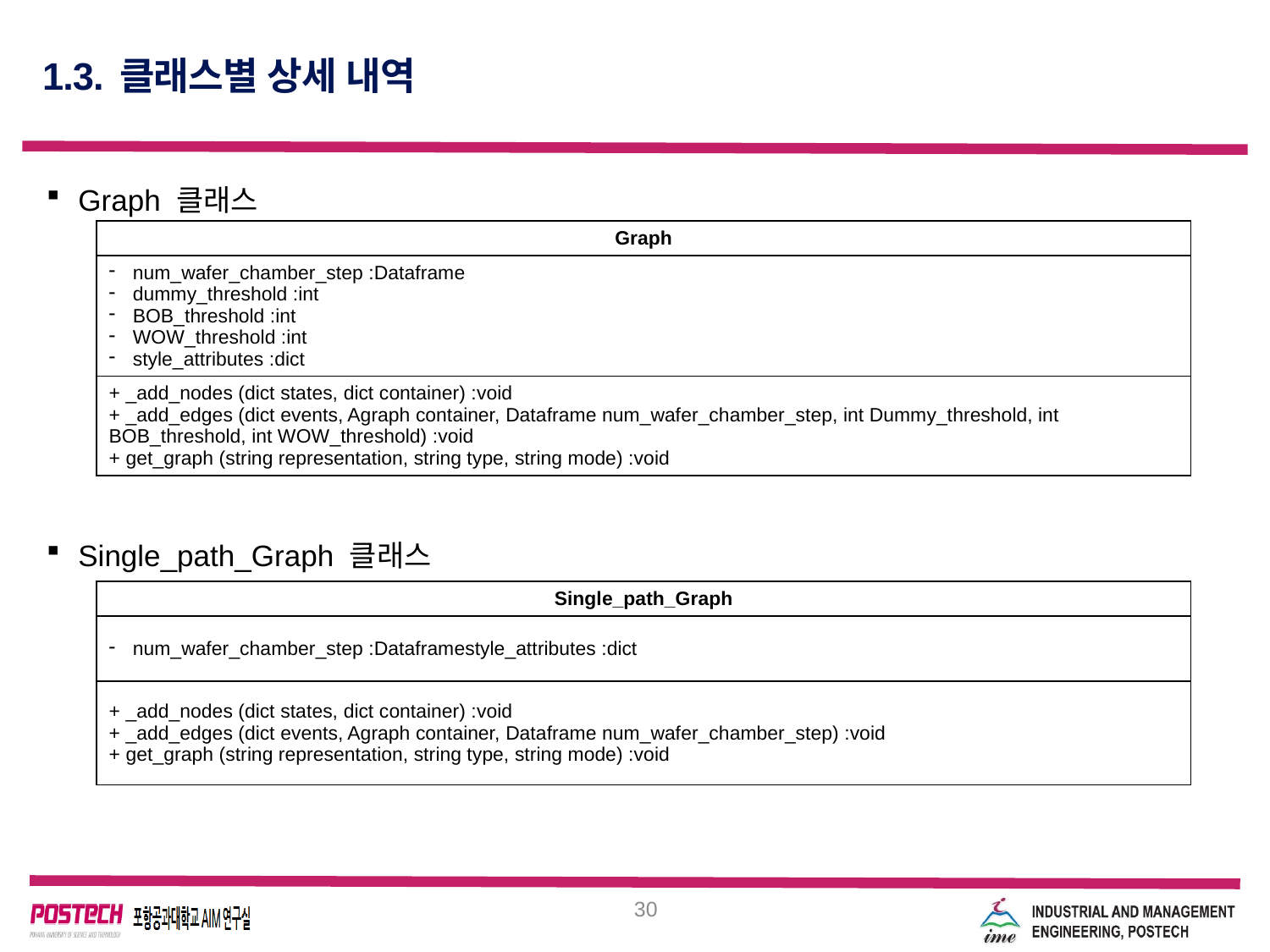

# 1.3. 클래스별 상세 내역
Graph 클래스

Single_path_Graph 클래스

| Graph |
| --- |
| num\_wafer\_chamber\_step :Dataframe dummy\_threshold :int BOB\_threshold :int WOW\_threshold :int style\_attributes :dict |
| + \_add\_nodes (dict states, dict container) :void + \_add\_edges (dict events, Agraph container, Dataframe num\_wafer\_chamber\_step, int Dummy\_threshold, int BOB\_threshold, int WOW\_threshold) :void + get\_graph (string representation, string type, string mode) :void |
| Single\_path\_Graph |
| --- |
| num\_wafer\_chamber\_step :Dataframestyle\_attributes :dict |
| + \_add\_nodes (dict states, dict container) :void + \_add\_edges (dict events, Agraph container, Dataframe num\_wafer\_chamber\_step) :void + get\_graph (string representation, string type, string mode) :void |
30